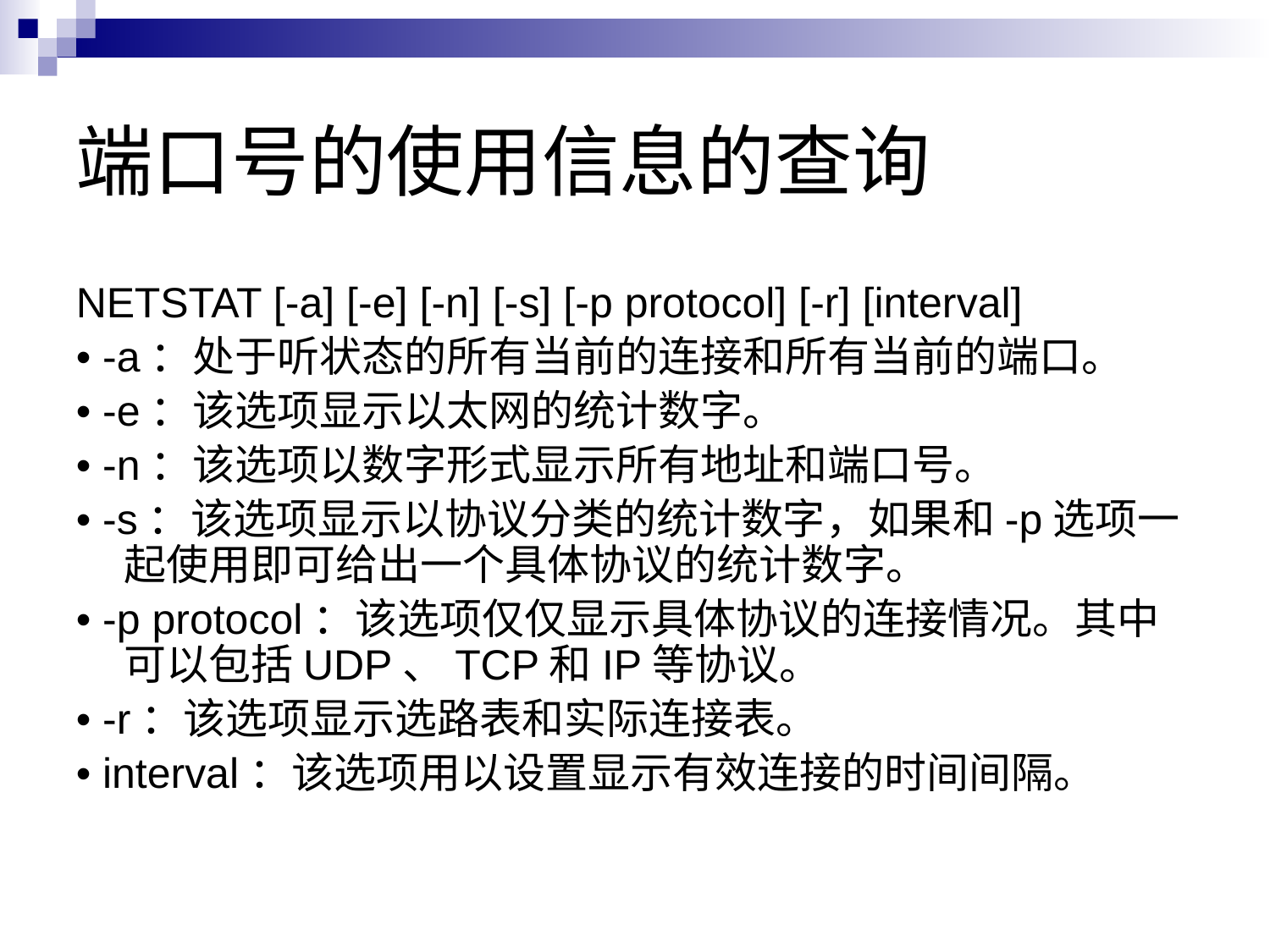

# 端口号的使用信息的查询
NETSTAT [-a] [-e] [-n] [-s] [-p protocol] [-r] [interval]
• -a：处于听状态的所有当前的连接和所有当前的端口。
• -e：该选项显示以太网的统计数字。
• -n：该选项以数字形式显示所有地址和端口号。
• -s：该选项显示以协议分类的统计数字，如果和-p选项一起使用即可给出一个具体协议的统计数字。
• -p protocol：该选项仅仅显示具体协议的连接情况。其中可以包括UDP、TCP和IP等协议。
• -r：该选项显示选路表和实际连接表。
• interval：该选项用以设置显示有效连接的时间间隔。